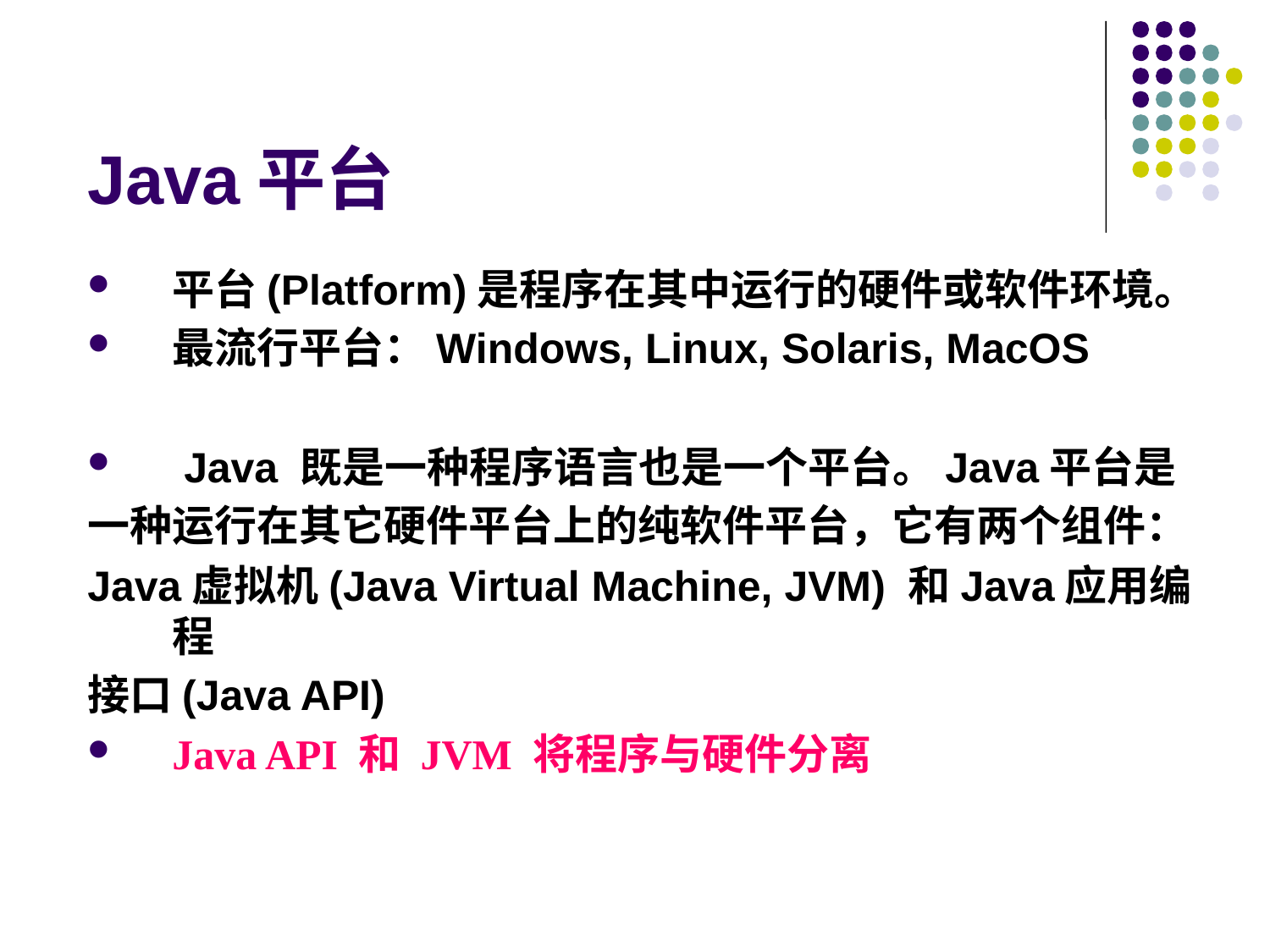

# Java平台
平台(Platform)是程序在其中运行的硬件或软件环境。
最流行平台：Windows, Linux, Solaris, MacOS

 Java 既是一种程序语言也是一个平台。Java平台是
一种运行在其它硬件平台上的纯软件平台，它有两个组件：
Java虚拟机(Java Virtual Machine, JVM) 和Java应用编程
接口(Java API)
Java API 和 JVM 将程序与硬件分离